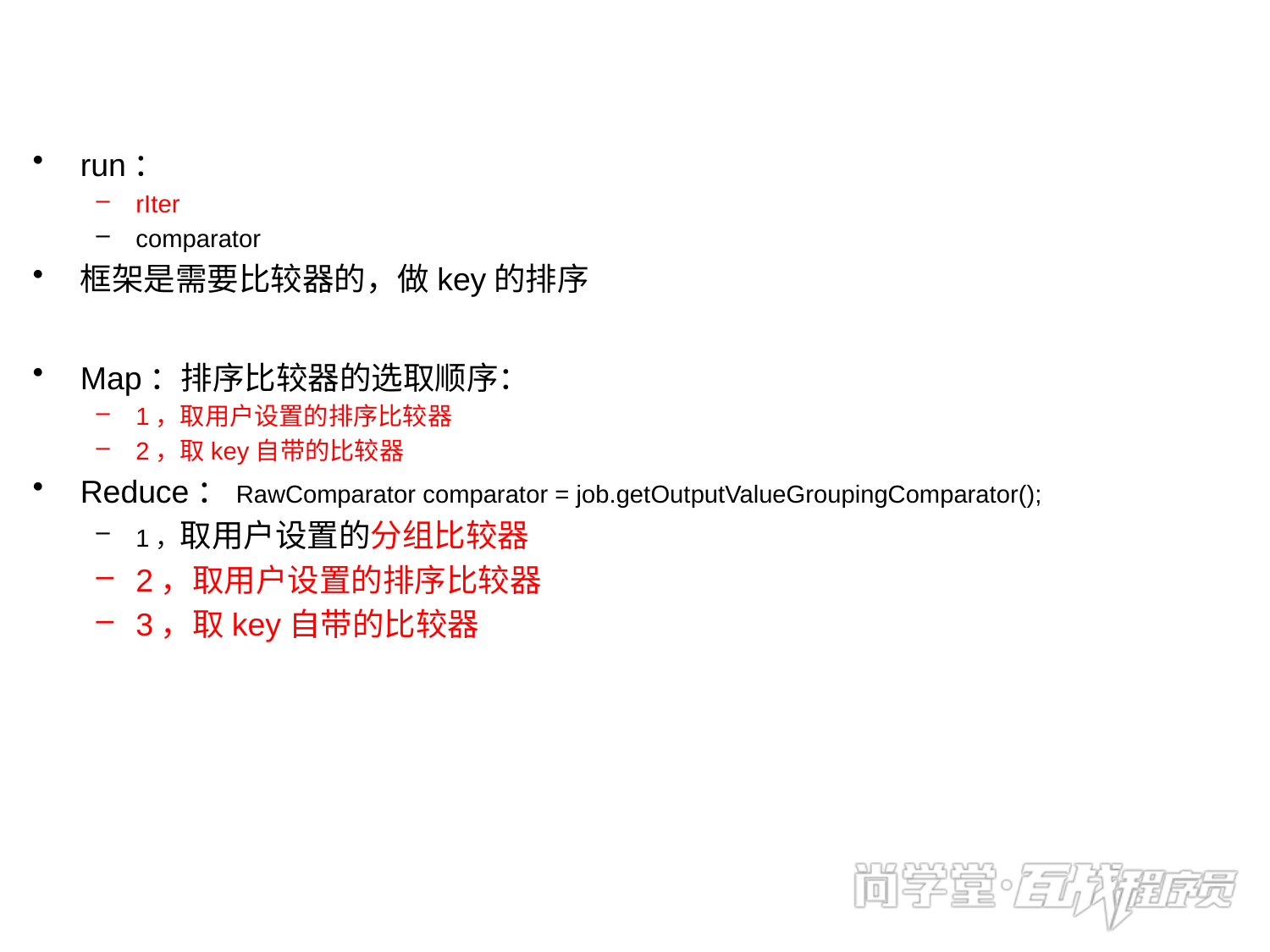

run：
rIter
comparator
框架是需要比较器的，做key的排序

Map：排序比较器的选取顺序：
1，取用户设置的排序比较器
2，取key自带的比较器
Reduce：RawComparator comparator = job.getOutputValueGroupingComparator();
1，取用户设置的分组比较器
2，取用户设置的排序比较器
3，取key自带的比较器